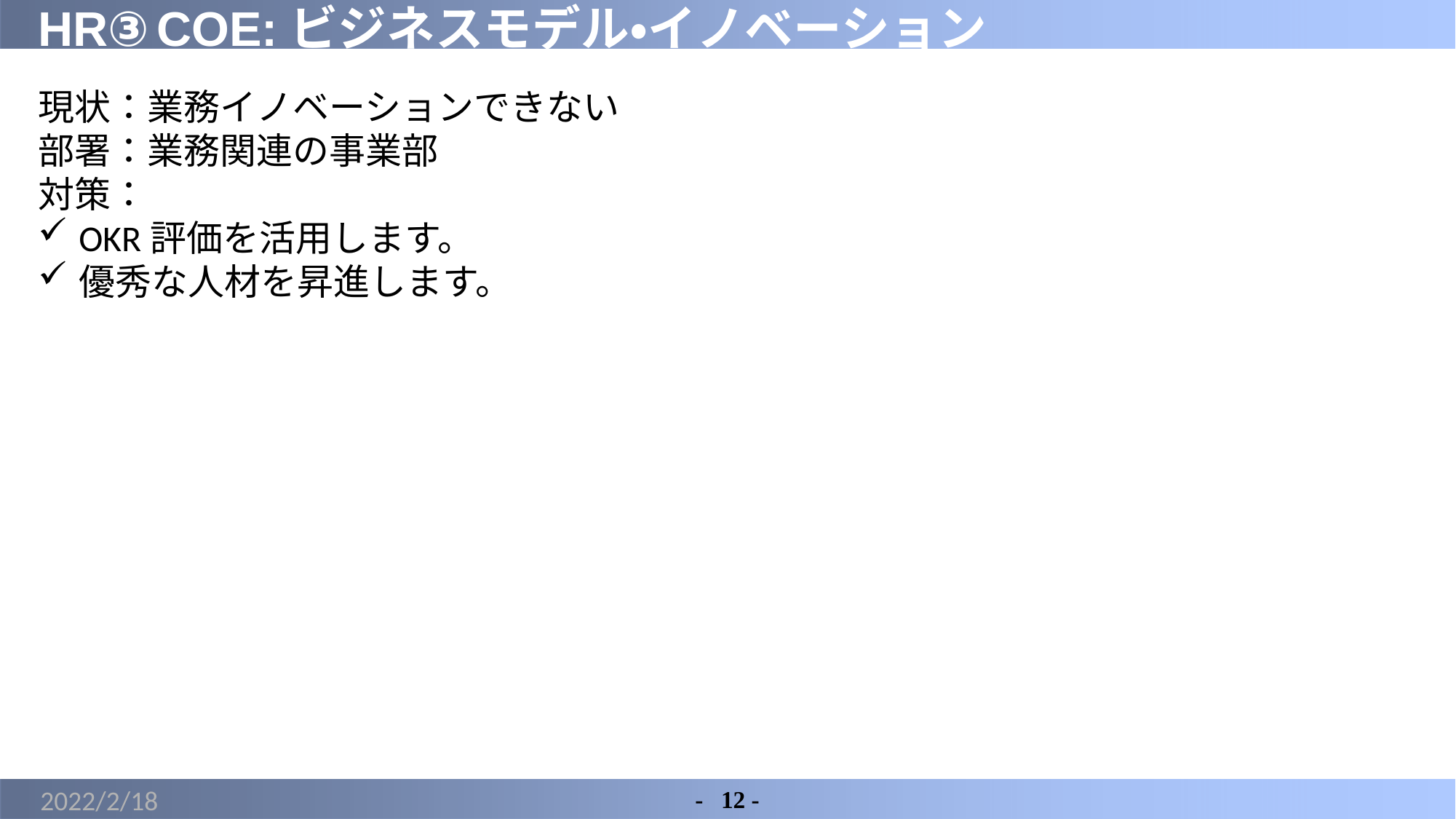

# HR③COE:ビジネスモデル・イノベーション
現状：業務イノベーションできない
部署：業務関連の事業部
対策：
OKR評価を活用します。
優秀な人材を昇進します。
2022/2/18
-	12 -